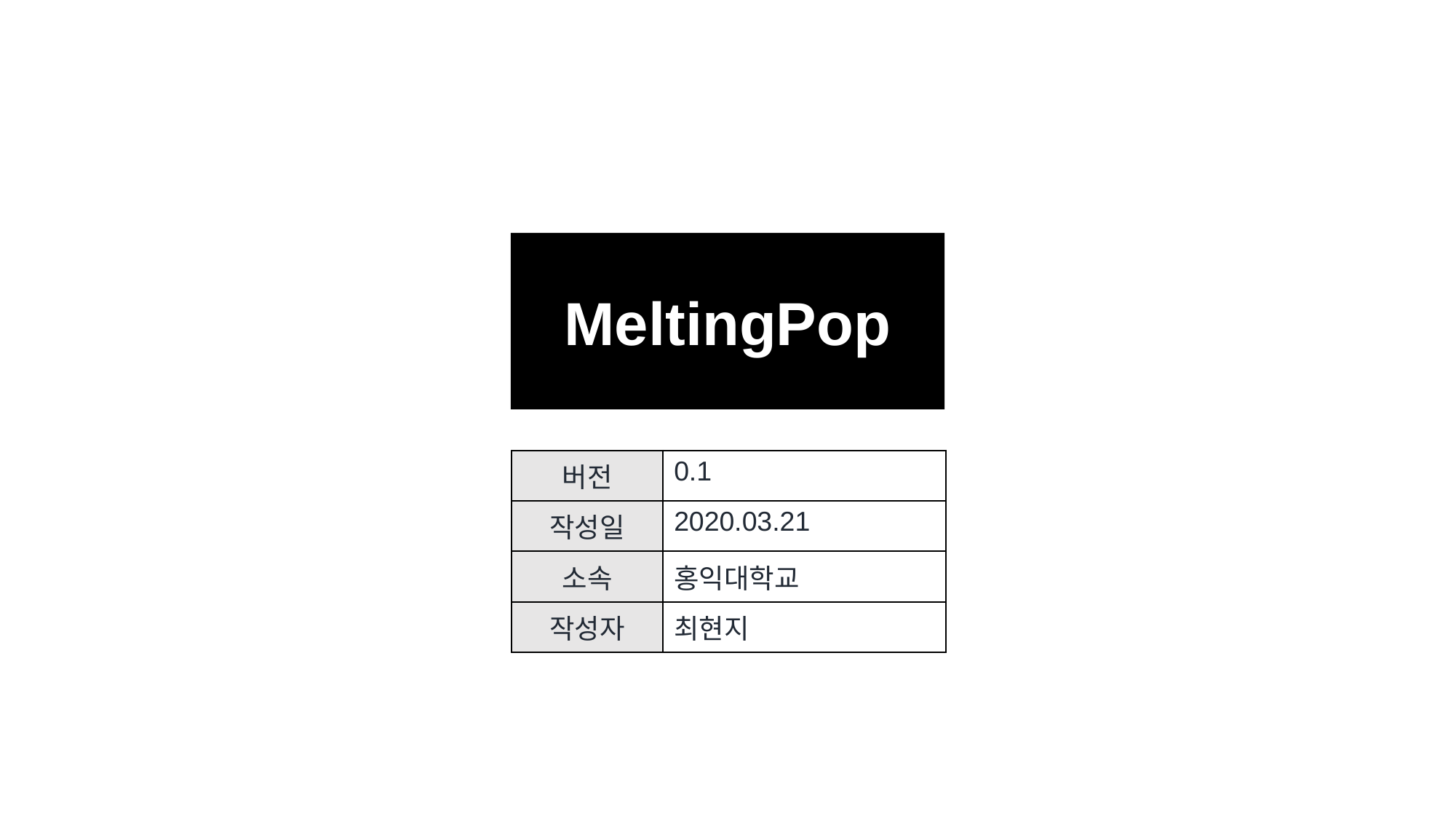

MeltingPop
| 버전 | 0.1 |
| --- | --- |
| 작성일 | 2020.03.21 |
| 소속 | 홍익대학교 |
| 작성자 | 최현지 |